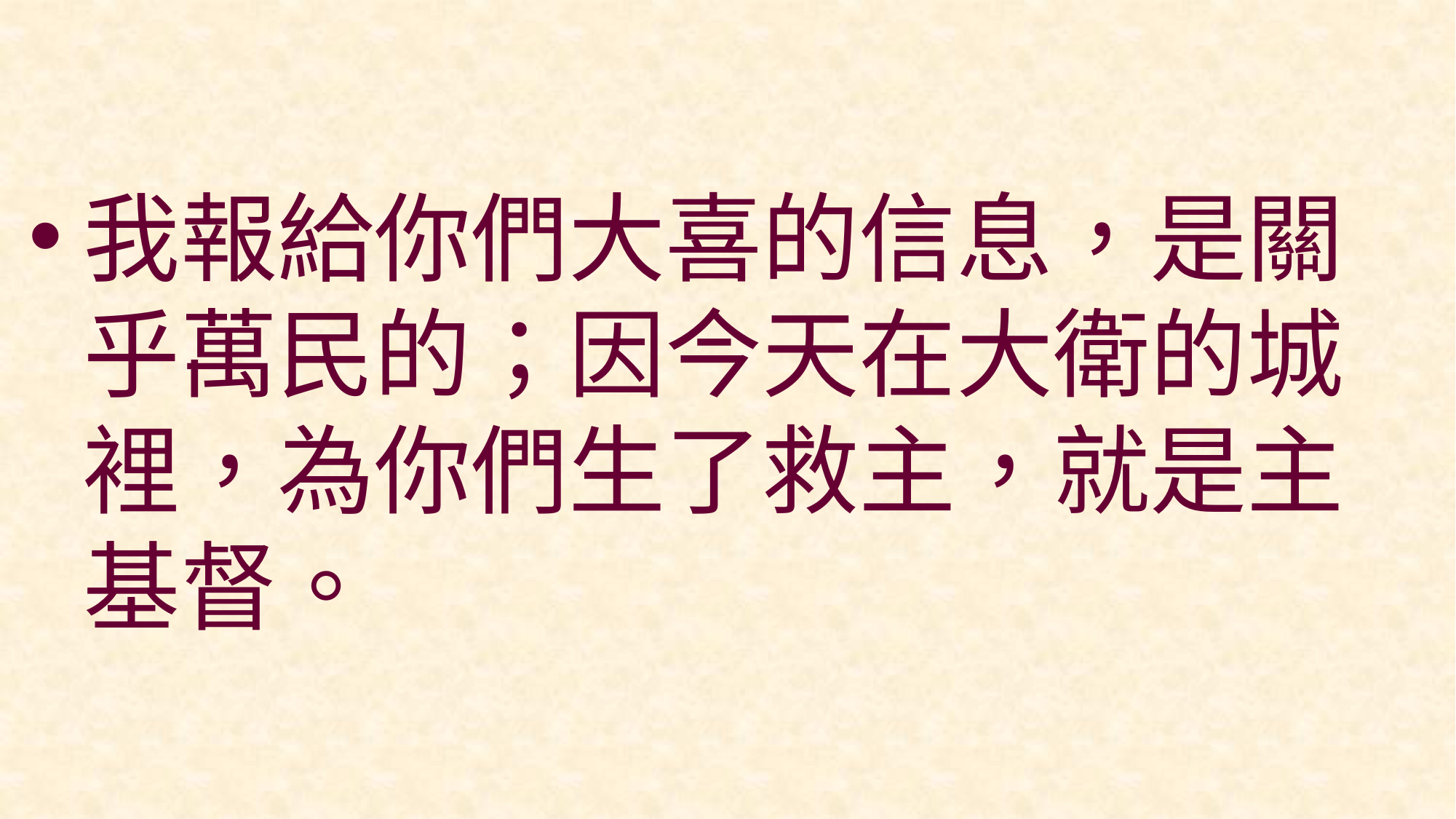

我報給你們大喜的信息，是關乎萬民的；因今天在大衛的城裡，為你們生了救主，就是主基督。